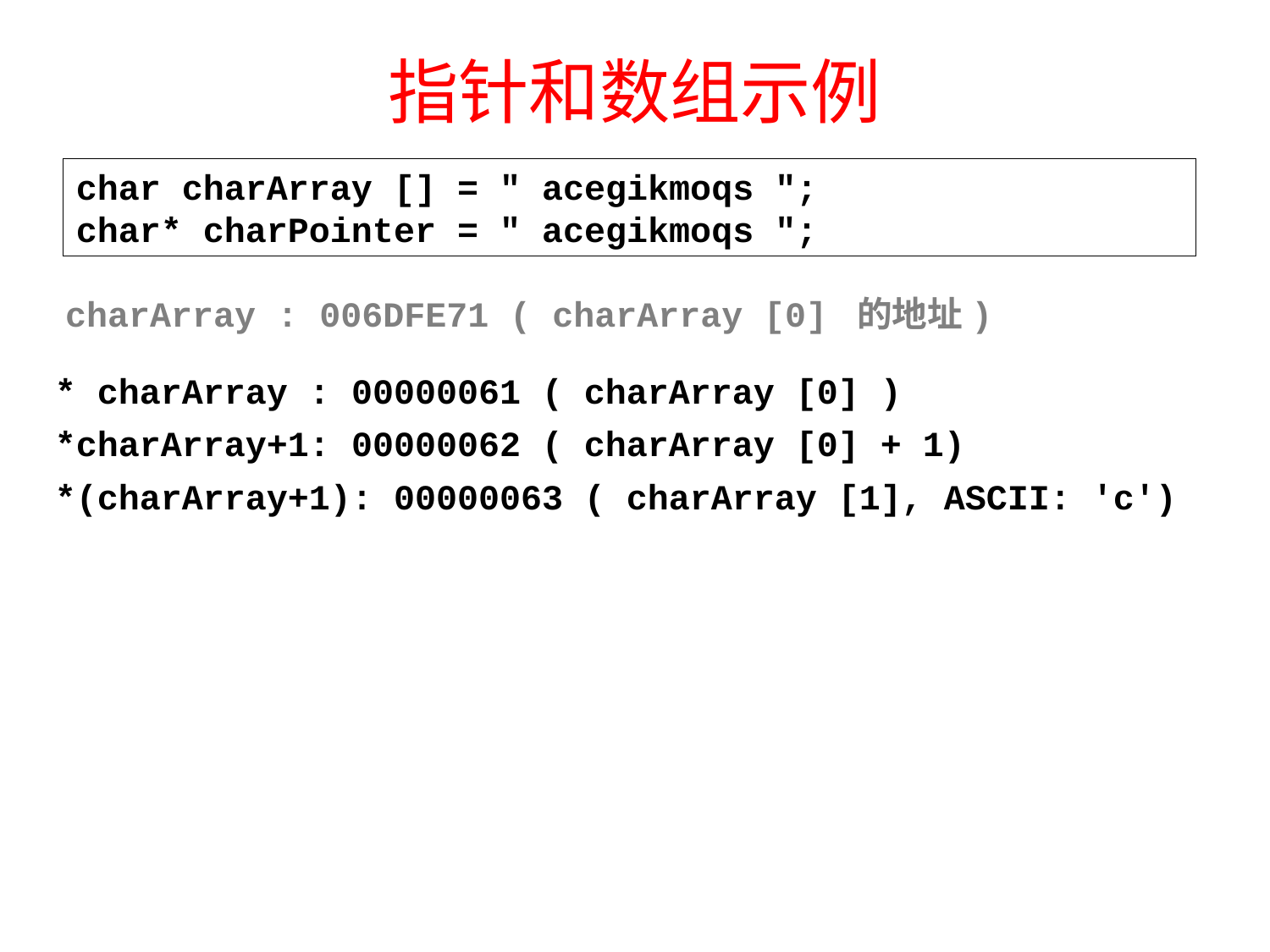

# 指针和数组示例
char charArray [] = " acegikmoqs ";
char* charPointer = " acegikmoqs ";
charArray : 006DFE71 ( charArray [0] 的地址)
* charArray : 00000061 ( charArray [0] )
*charArray+1: 00000062 ( charArray [0] + 1)
*(charArray+1): 00000063 ( charArray [1], ASCII: 'c')